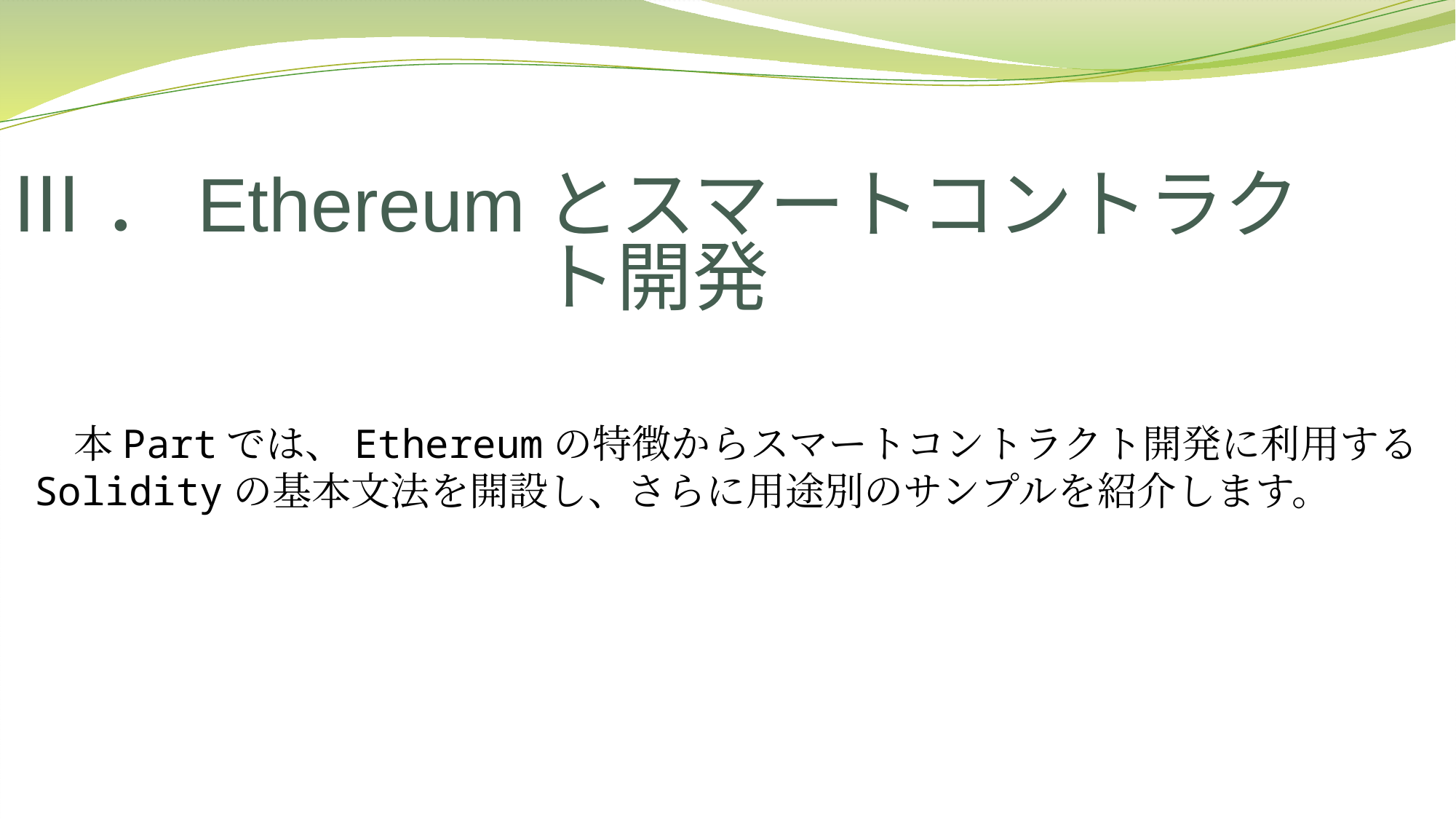

# Ⅲ．Ethereumとスマートコントラクト開発
　本Partでは、Ethereumの特徴からスマートコントラクト開発に利用するSolidityの基本文法を開設し、さらに用途別のサンプルを紹介します。